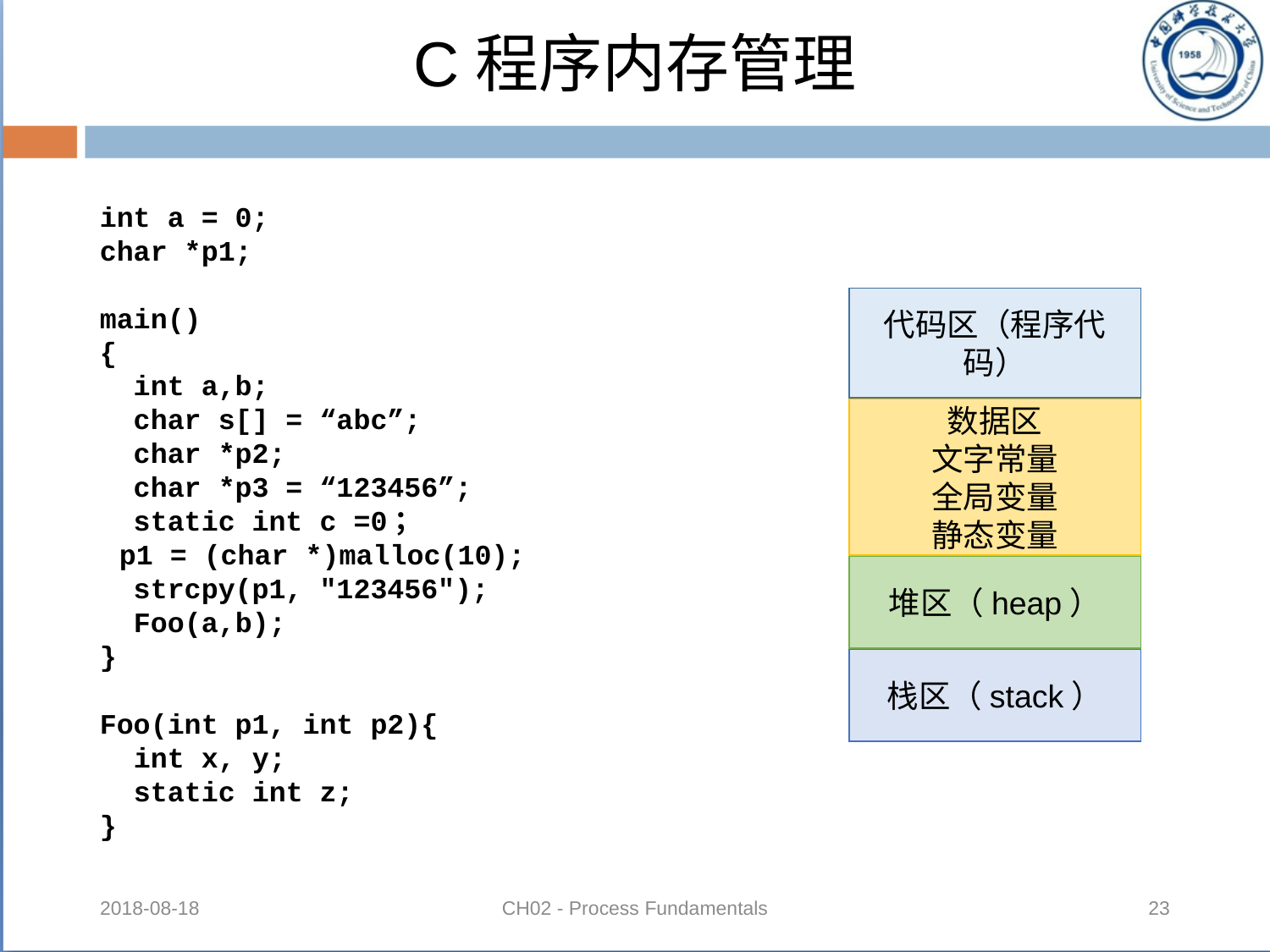

# C程序内存管理
int a = 0;
char *p1;
main() 
{ 
  int a,b;
  char s[] = “abc”;
  char *p2;
  char *p3 = “123456”;
  static int c =0；
  p1 = (char *)malloc(10);
  strcpy(p1, "123456");
  Foo(a,b);
}

Foo(int p1, int p2){
  int x, y;
  static int z;
}
代码区（程序代码）
数据区
文字常量
全局变量
静态变量
堆区（heap）
栈区（stack）
2018-08-18
CH02 - Process Fundamentals
23